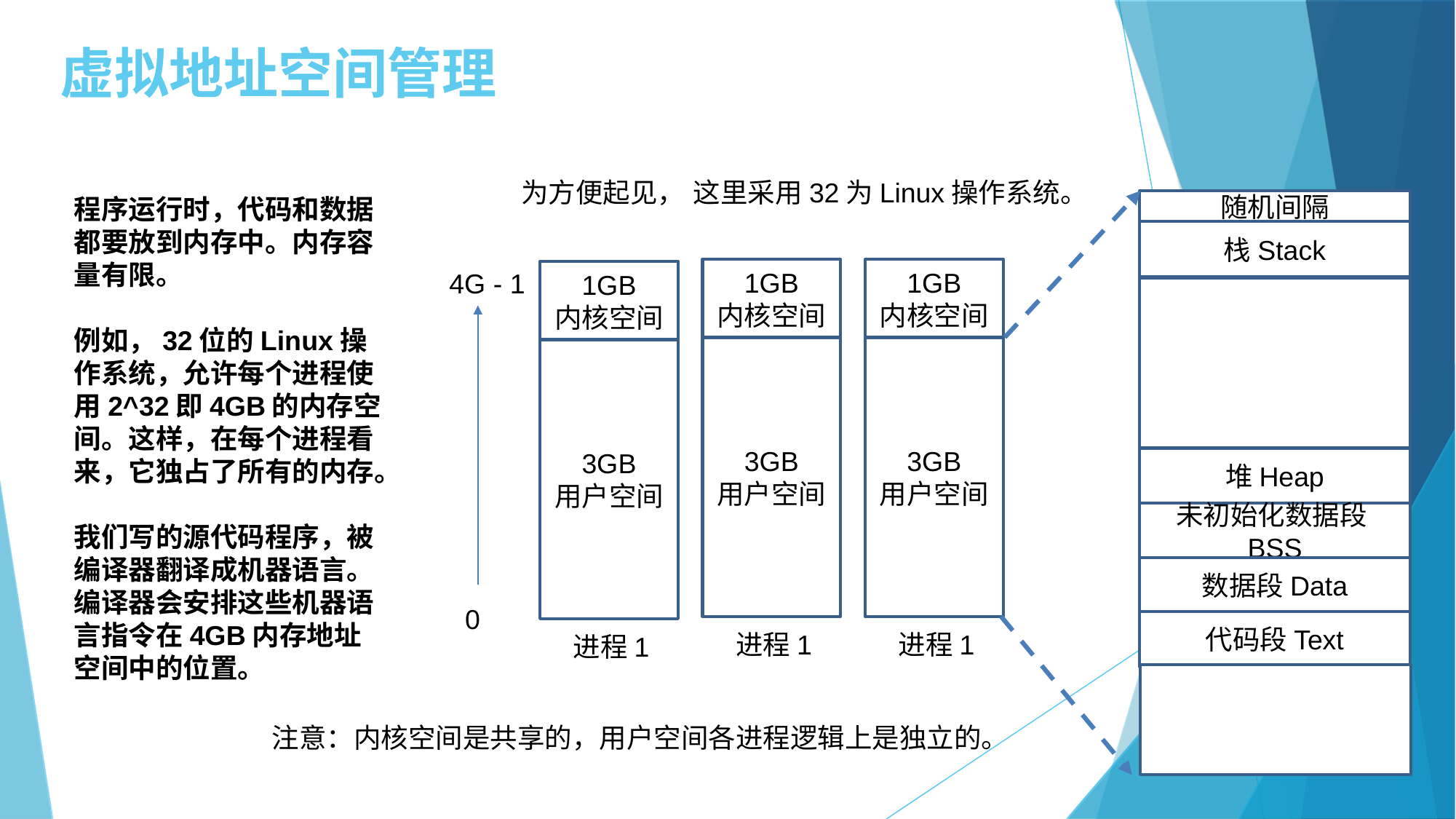

虚拟地址空间管理

程序运行时，代码和数据都要放到内存中。内存容量有限。

例如，32位的Linux操作系统，允许每个进程使用2^32即4GB的内存空间。这样，在每个进程看来，它独占了所有的内存。

我们写的源代码程序，被编译器翻译成机器语言。编译器会安排这些机器语言指令在4GB内存地址空间中的位置。
为方便起见， 这里采用32为Linux操作系统。
随机间隔
栈Stack
1GB
内核空间
1GB
内核空间
4G - 1
1GB
内核空间

3GB
用户空间
3GB
用户空间
3GB
用户空间
堆Heap
未初始化数据段BSS
数据段Data
0
代码段Text
进程1
进程1
进程1

注意：内核空间是共享的，用户空间各进程逻辑上是独立的。